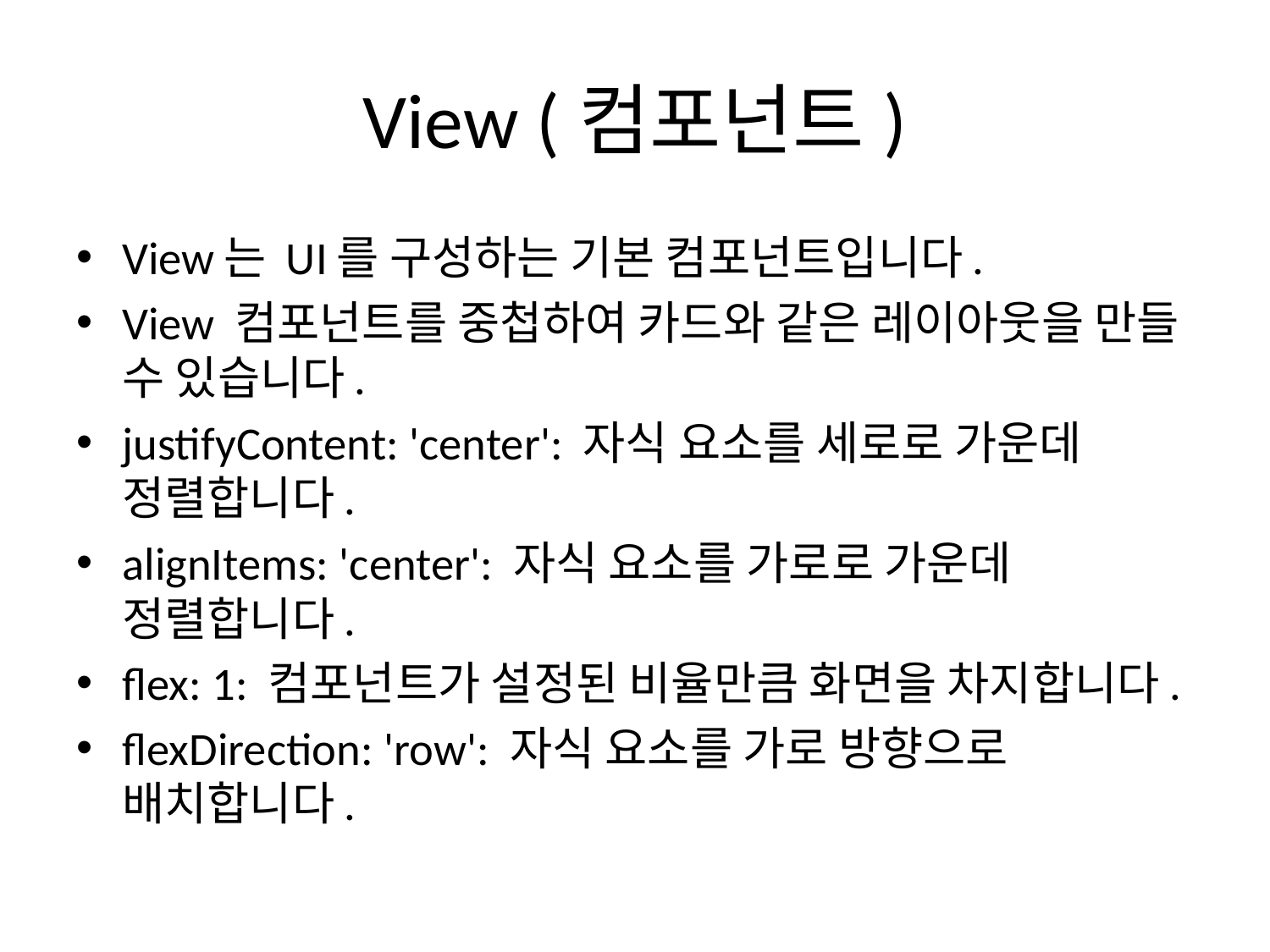

# View (컴포넌트)
View는 UI를 구성하는 기본 컴포넌트입니다.
View 컴포넌트를 중첩하여 카드와 같은 레이아웃을 만들 수 있습니다.
justifyContent: 'center': 자식 요소를 세로로 가운데 정렬합니다.
alignItems: 'center': 자식 요소를 가로로 가운데 정렬합니다.
flex: 1: 컴포넌트가 설정된 비율만큼 화면을 차지합니다.
flexDirection: 'row': 자식 요소를 가로 방향으로 배치합니다.